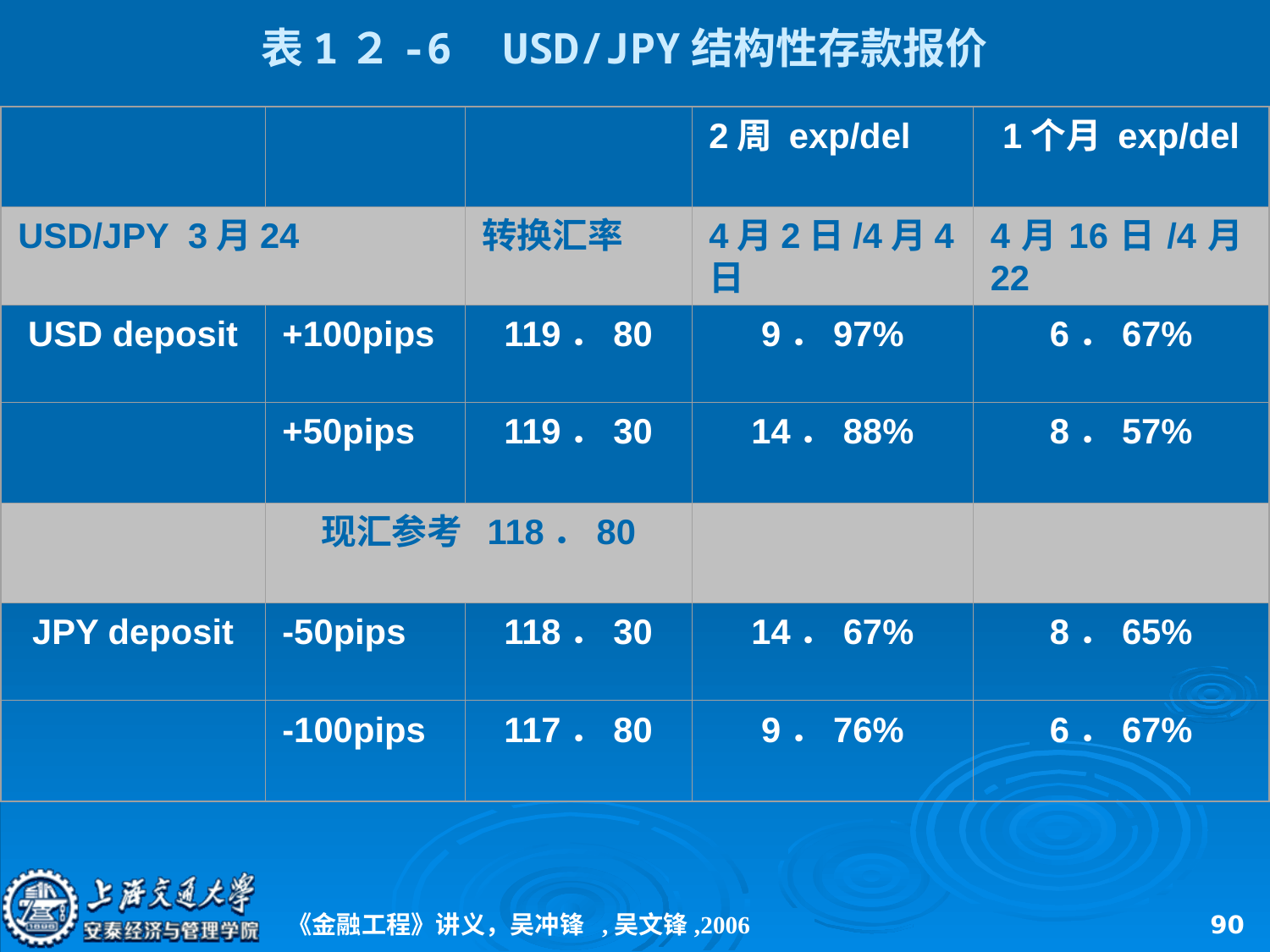

# 表1２-6  USD/JPY结构性存款报价

2周 exp/del

1个月 exp/del

USD/JPY  3月24

转换汇率

4月2日/4月4日

4月16日/4月22

USD deposit

+100pips

119．80

9．97%

6．67%

+50pips

119．30

14．88%

8．57%

现汇参考  118．80

JPY deposit

-50pips

118．30

14．67%

8．65%

-100pips

117．80

9．76%

6．67%